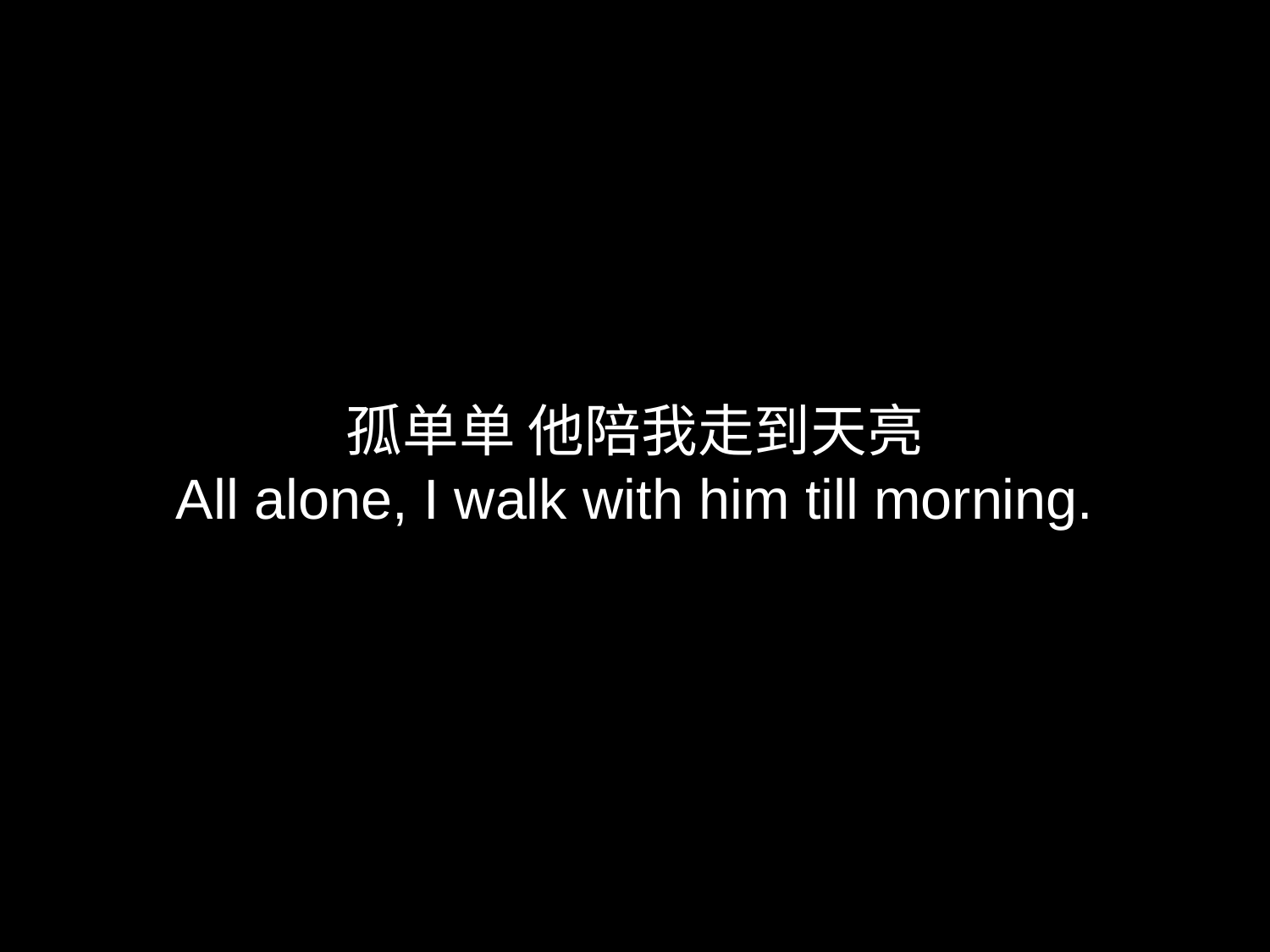

孤单单 他陪我走到天亮
All alone, I walk with him till morning.